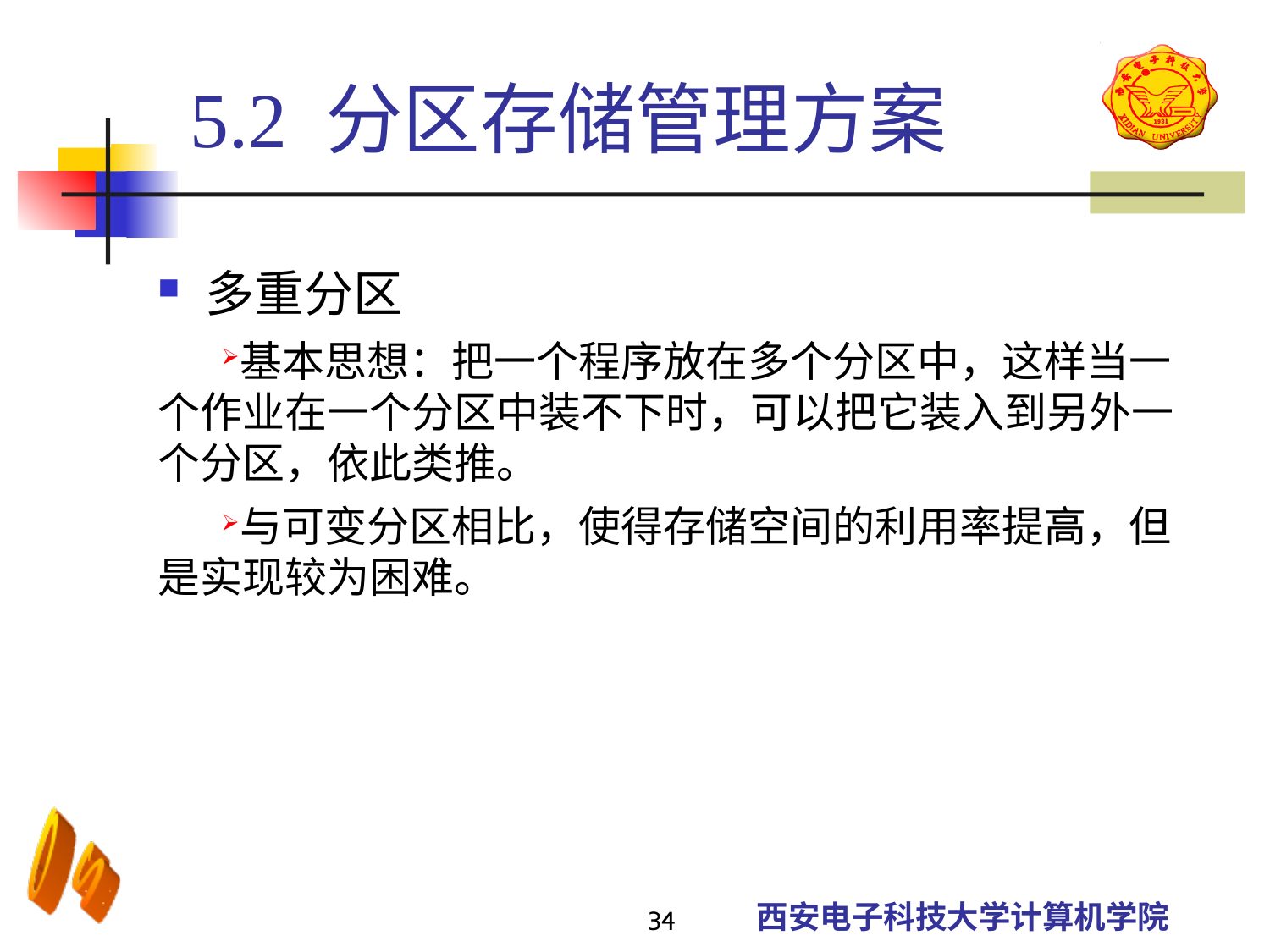

5.2 分区存储管理方案
多重分区
基本思想：把一个程序放在多个分区中，这样当一个作业在一个分区中装不下时，可以把它装入到另外一个分区，依此类推。
与可变分区相比，使得存储空间的利用率提高，但是实现较为困难。

34